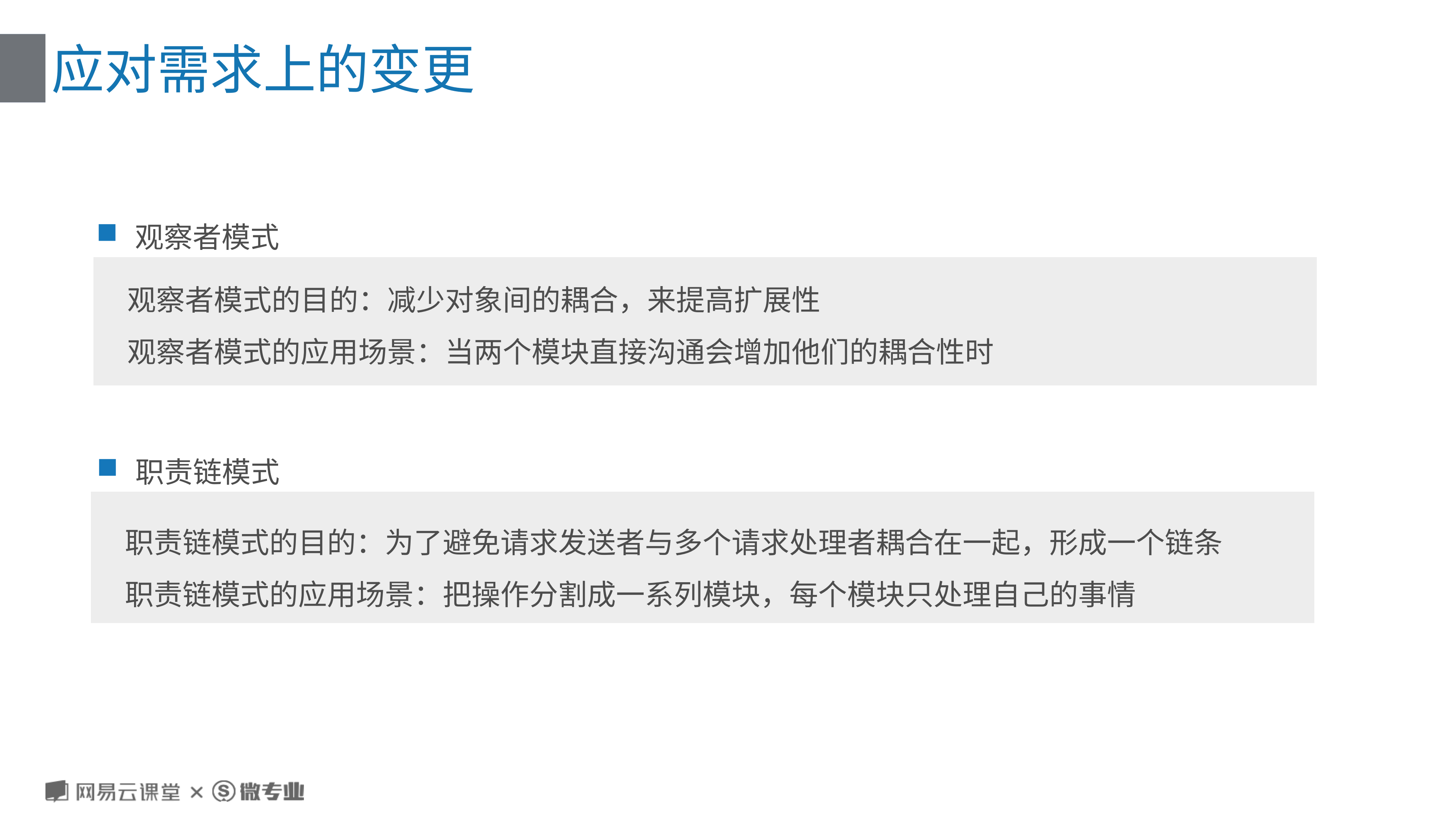

# 应对需求上的变更
观察者模式

观察者模式的目的：减少对象间的耦合，来提高扩展性
观察者模式的应用场景：当两个模块直接沟通会增加他们的耦合性时
职责链模式

职责链模式的目的：为了避免请求发送者与多个请求处理者耦合在一起，形成一个链条
职责链模式的应用场景：把操作分割成一系列模块，每个模块只处理自己的事情